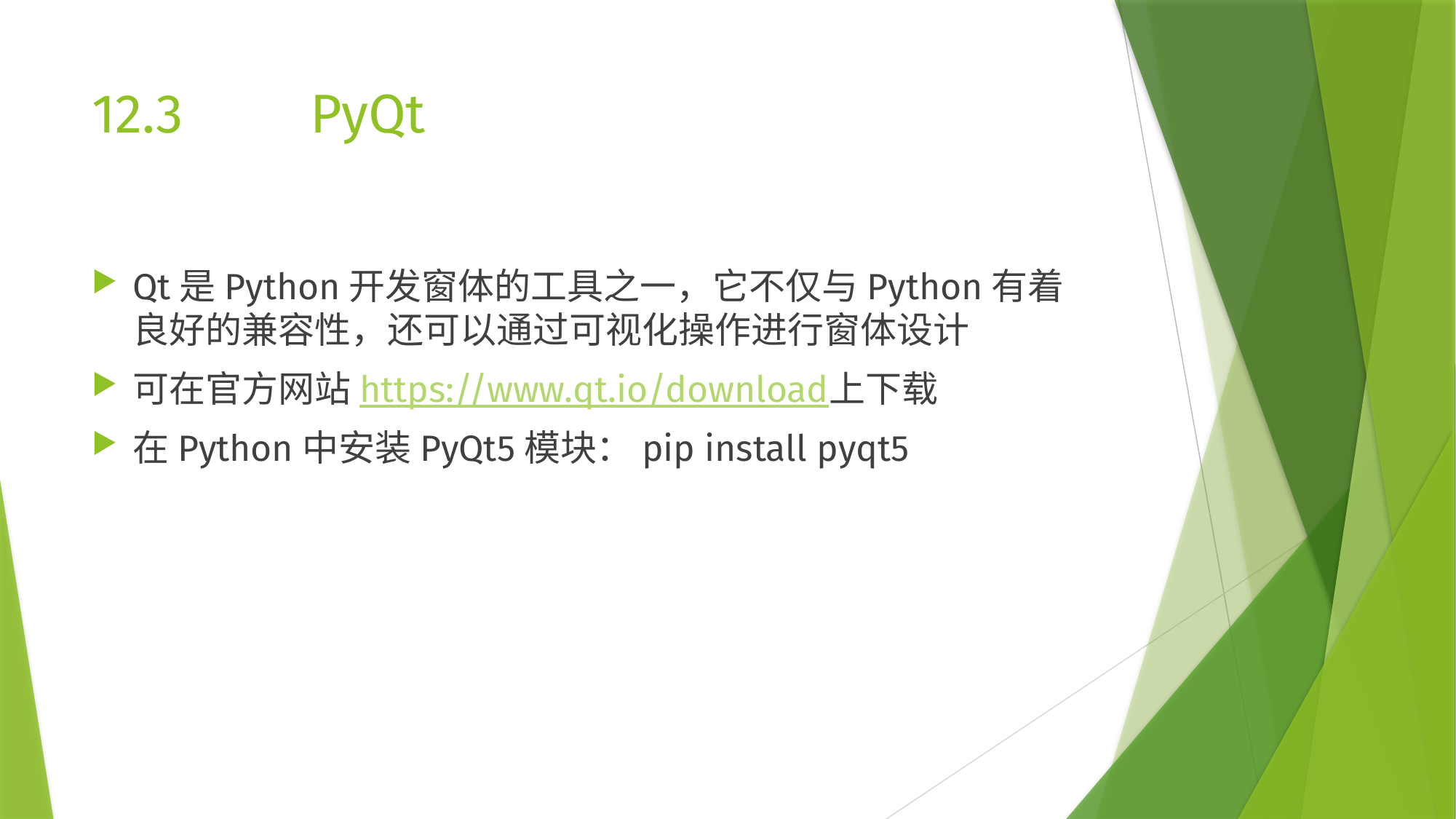

# 12.3		PyQt
Qt是Python开发窗体的工具之一，它不仅与Python有着良好的兼容性，还可以通过可视化操作进行窗体设计
可在官方网站https://www.qt.io/download上下载
在Python中安装PyQt5模块：pip install pyqt5